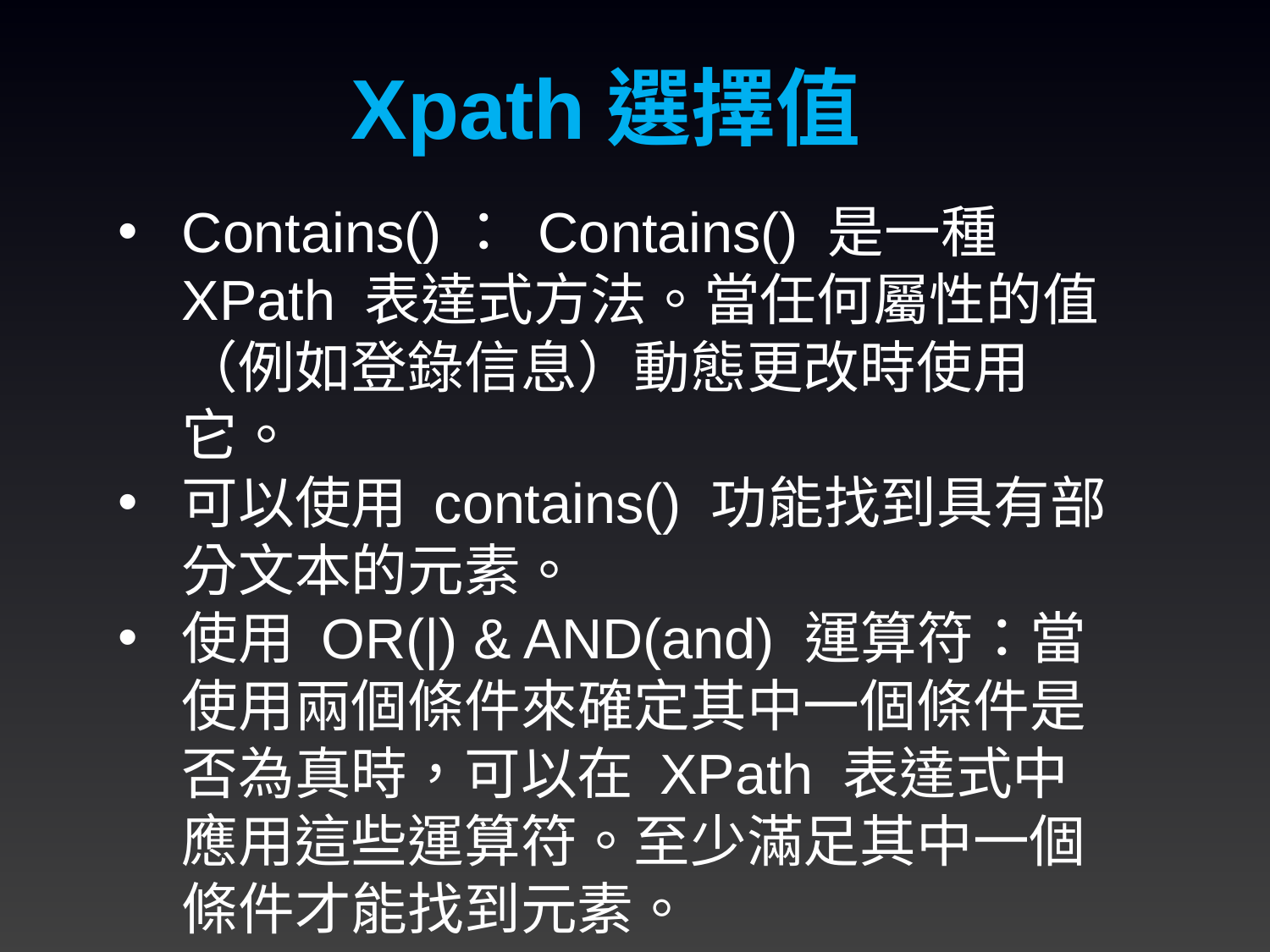

Xpath選擇值
Contains()： Contains() 是一種XPath 表達式方法。當任何屬性的值（例如登錄信息）動態更改時使用它。
可以使用 contains() 功能找到具有部分文本的元素。
使用 OR(|) & AND(and) 運算符：當使用兩個條件來確定其中一個條件是否為真時，可以在 XPath 表達式中應用這些運算符。至少滿足其中一個條件才能找到元素。